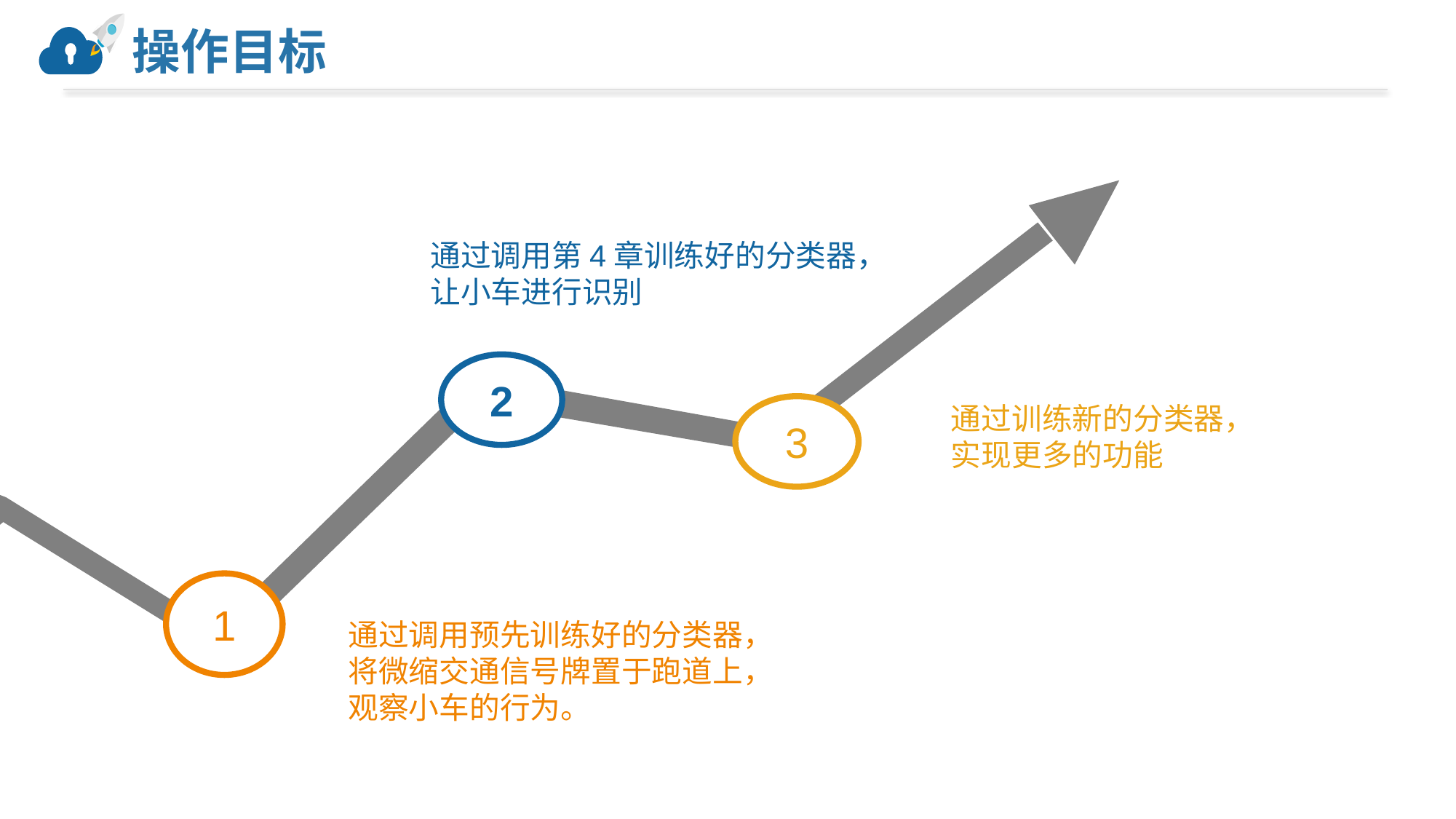

# 操作目标

通过调用第4章训练好的分类器，
让小车进行识别
2
通过训练新的分类器，
实现更多的功能
3
1
通过调用预先训练好的分类器，
将微缩交通信号牌置于跑道上，
观察小车的行为。